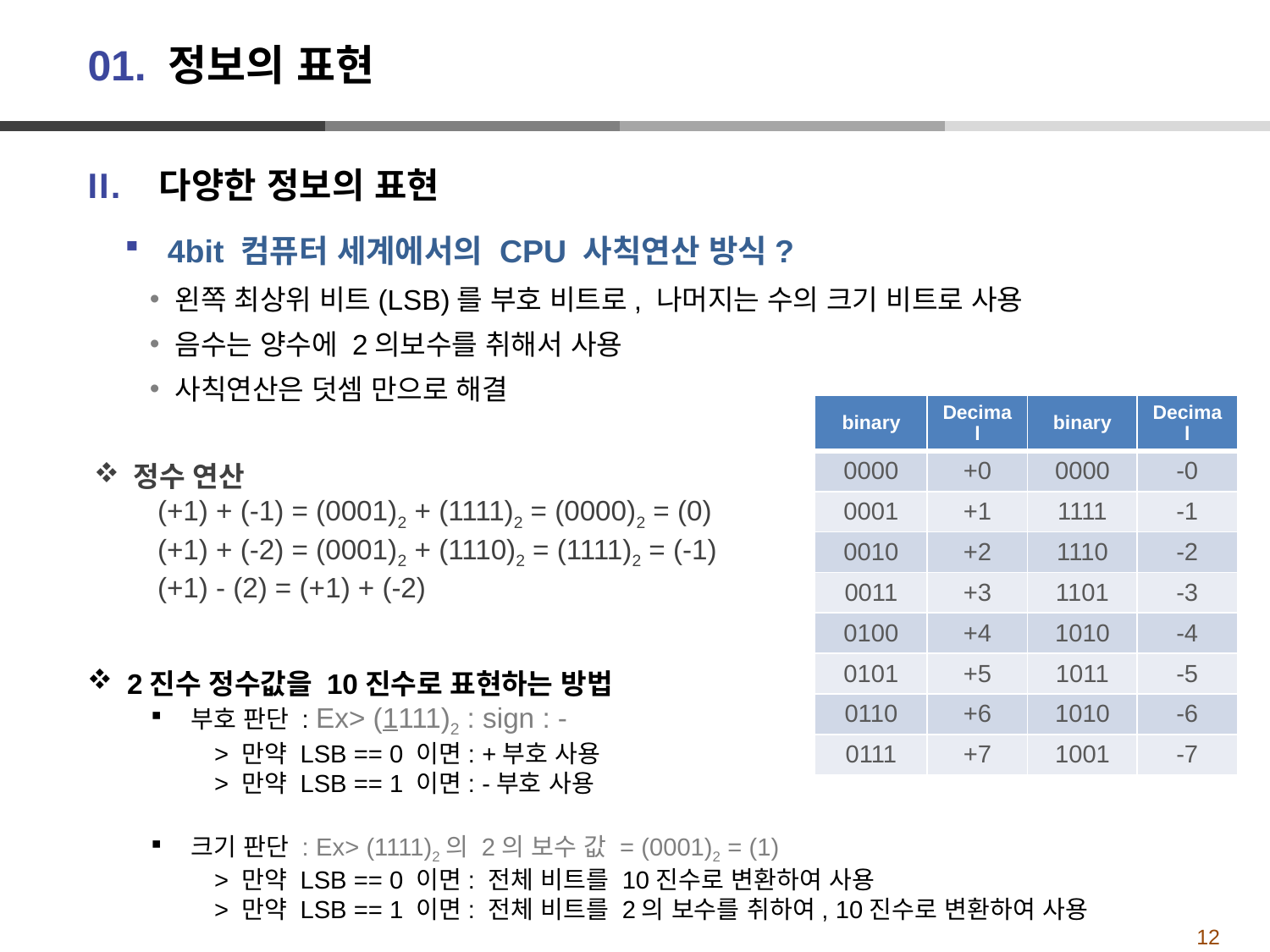

# 01. 정보의 표현
다양한 정보의 표현
  4bit 컴퓨터 세계에서의 CPU 사칙연산 방식?
왼쪽 최상위 비트(LSB)를 부호 비트로, 나머지는 수의 크기 비트로 사용
음수는 양수에 2의보수를 취해서 사용
사칙연산은 덧셈 만으로 해결

| binary | Decimal | binary | Decimal |
| --- | --- | --- | --- |
| 0000 | +0 | 0000 | -0 |
| 0001 | +1 | 1111 | -1 |
| 0010 | +2 | 1110 | -2 |
| 0011 | +3 | 1101 | -3 |
| 0100 | +4 | 1010 | -4 |
| 0101 | +5 | 1011 | -5 |
| 0110 | +6 | 1010 | -6 |
| 0111 | +7 | 1001 | -7 |
정수 연산
(+1) + (-1) = (0001)2 + (1111)2 = (0000)2 = (0)
(+1) + (-2) = (0001)2 + (1110)2 = (1111)2 = (-1)
(+1) - (2) = (+1) + (-2)
2진수 정수값을 10진수로 표현하는 방법
부호 판단 : Ex> (1111)2 : sign : -
> 만약 LSB == 0 이면: +부호 사용
> 만약 LSB == 1 이면: -부호 사용
크기 판단 : Ex> (1111)2의 2의 보수 값 = (0001)2 = (1)
> 만약 LSB == 0 이면: 전체 비트를 10진수로 변환하여 사용
> 만약 LSB == 1 이면: 전체 비트를 2의 보수를 취하여, 10진수로 변환하여 사용